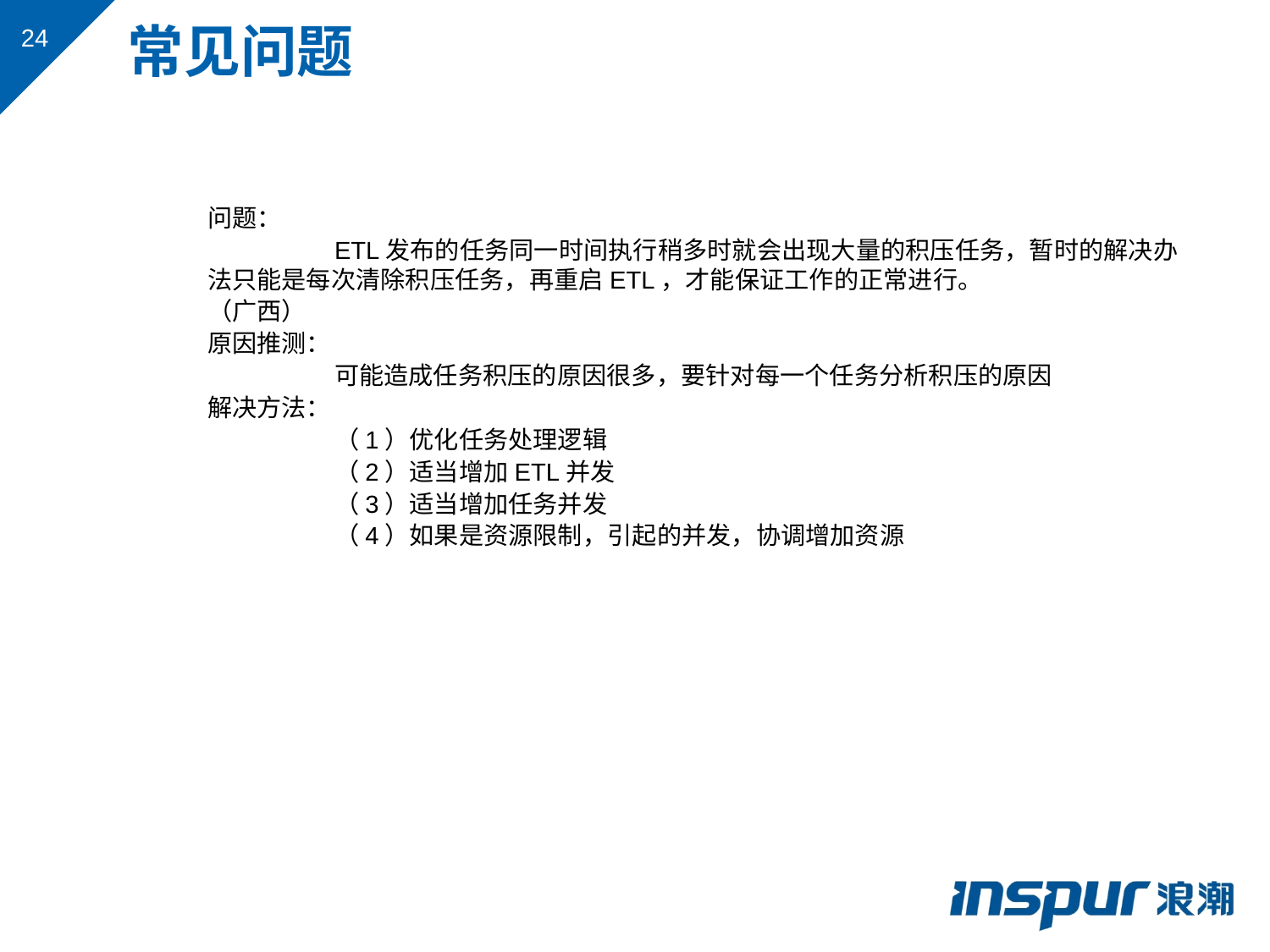

常见问题
问题：
	ETL发布的任务同一时间执行稍多时就会出现大量的积压任务，暂时的解决办法只能是每次清除积压任务，再重启ETL，才能保证工作的正常进行。
（广西）
原因推测：
	可能造成任务积压的原因很多，要针对每一个任务分析积压的原因
解决方法：
	（1）优化任务处理逻辑
	（2）适当增加ETL并发
	（3）适当增加任务并发
	（4）如果是资源限制，引起的并发，协调增加资源